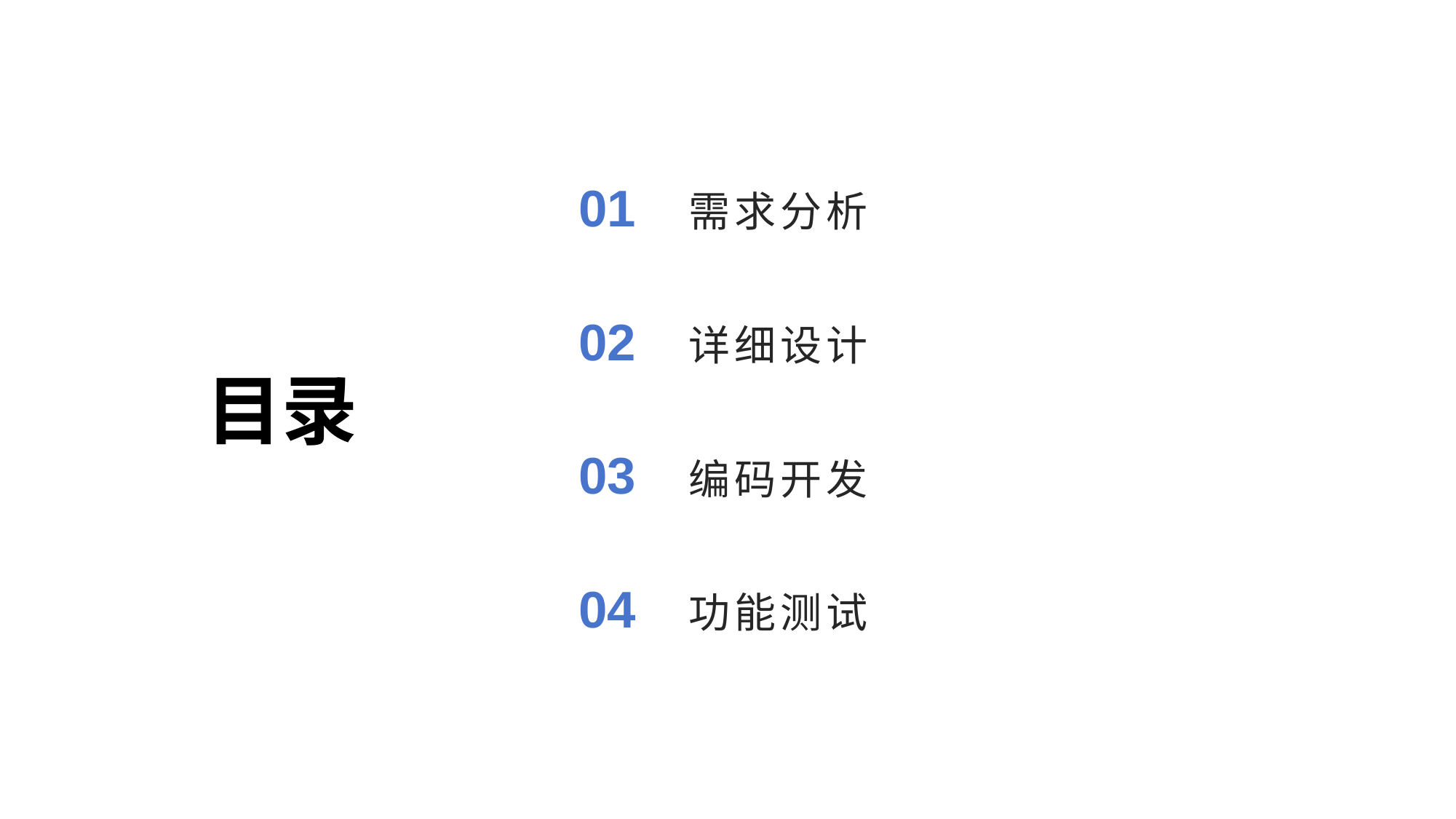

# 目录
01
需求分析
02
详细设计
03
编码开发
04
功能测试